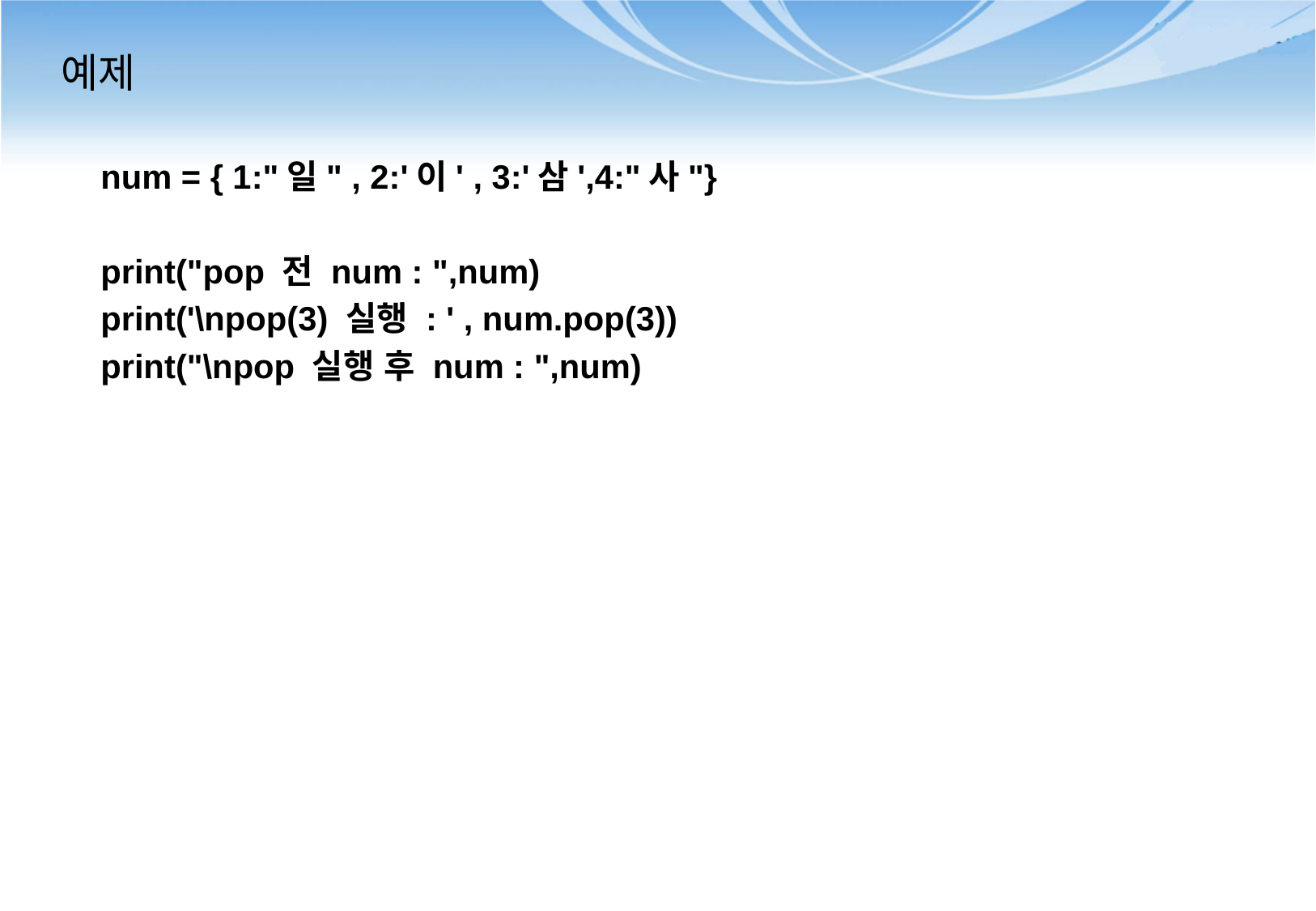

# 예제
num = { 1:"일" , 2:'이' , 3:'삼',4:"사"}

print("pop 전 num : ",num)
print('\npop(3) 실행 : ' , num.pop(3))
print("\npop 실행 후 num : ",num)